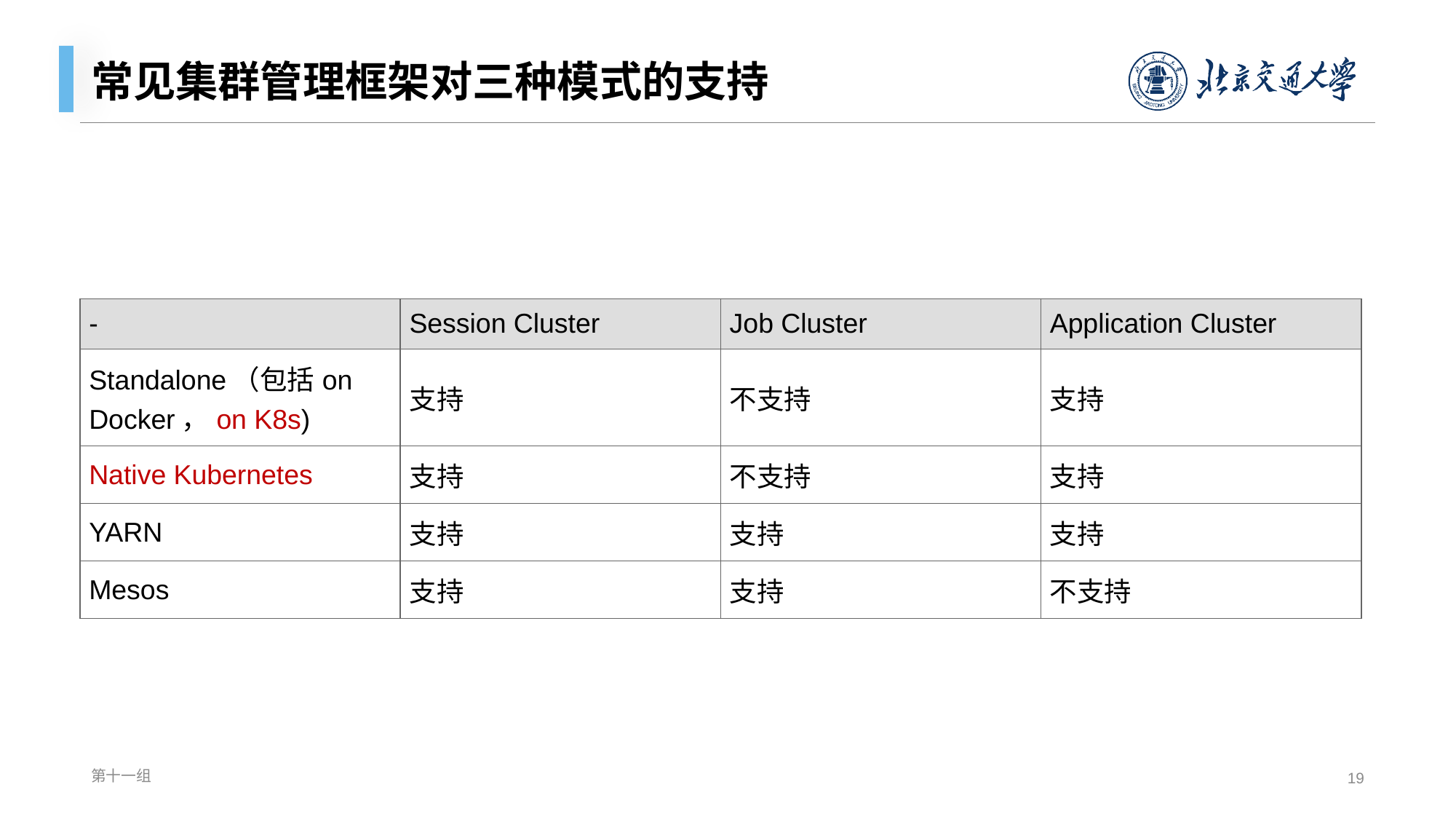

# 常见集群管理框架对三种模式的支持

| - | Session Cluster | Job Cluster | Application Cluster |
| --- | --- | --- | --- |
| Standalone（包括on Docker，on K8s) | 支持 | 不支持 | 支持 |
| Native Kubernetes | 支持 | 不支持 | 支持 |
| YARN | 支持 | 支持 | 支持 |
| Mesos | 支持 | 支持 | 不支持 |
第十一组
19